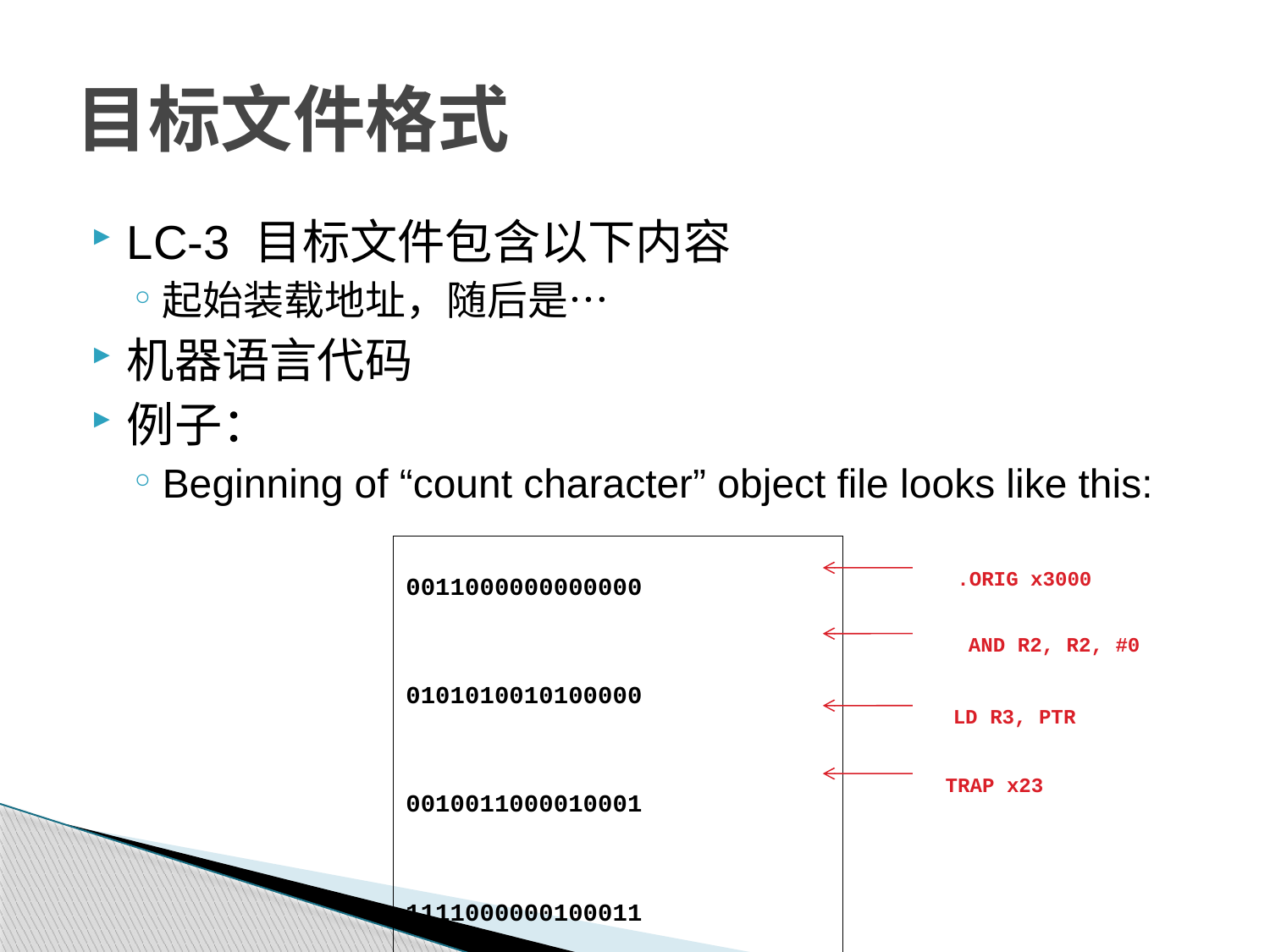

# 目标文件格式
LC-3 目标文件包含以下内容
起始装载地址，随后是…
机器语言代码
例子：
Beginning of “count character” object file looks like this:
0011000000000000
0101010010100000
0010011000010001
1111000000100011
.
.
.
.ORIG x3000

AND R2, R2, #0

LD R3, PTR

TRAP x23